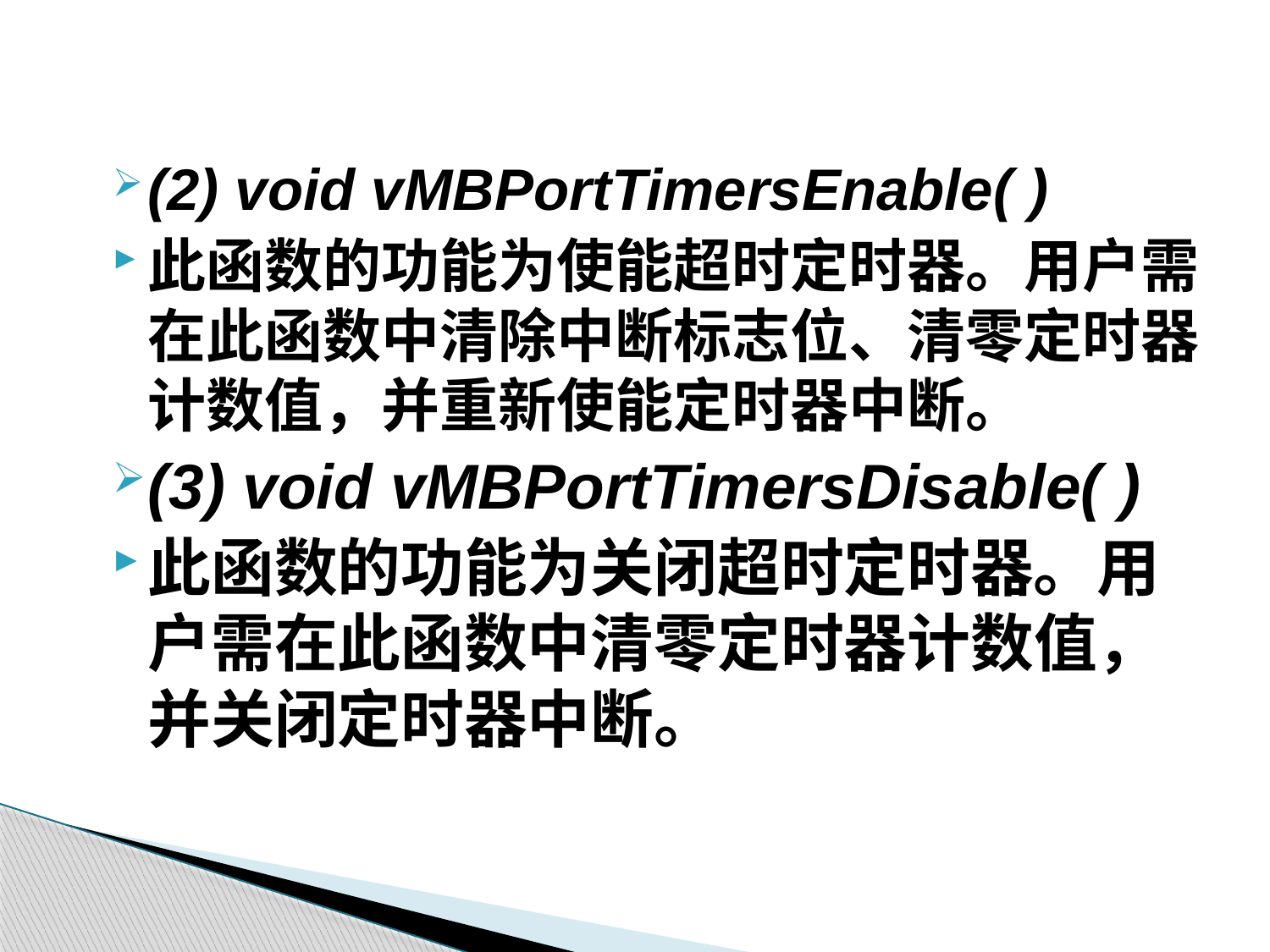

(2) void vMBPortTimersEnable( )
此函数的功能为使能超时定时器。用户需在此函数中清除中断标志位、清零定时器计数值，并重新使能定时器中断。
(3) void vMBPortTimersDisable( )
此函数的功能为关闭超时定时器。用户需在此函数中清零定时器计数值，并关闭定时器中断。